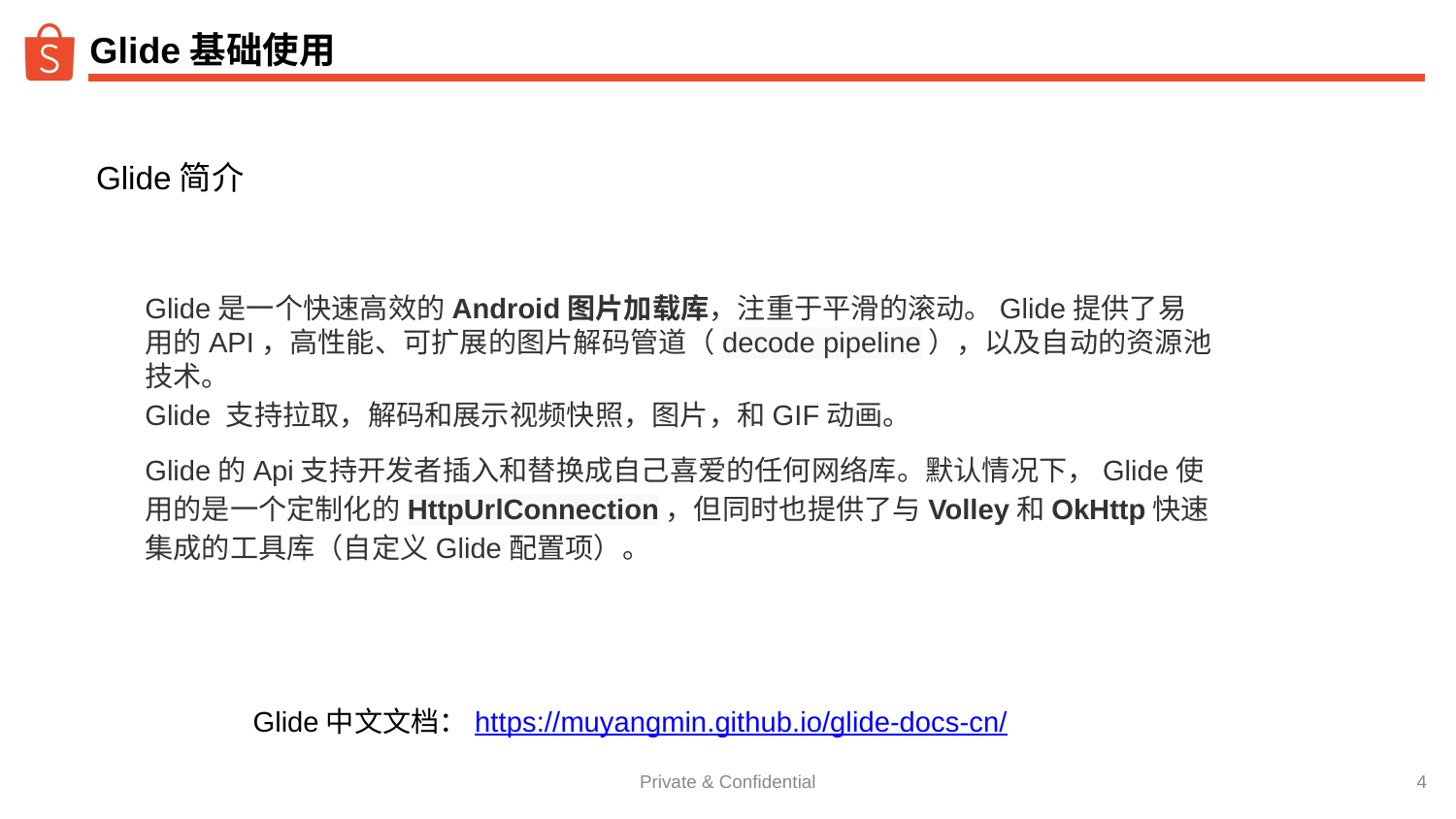

# Glide基础使用
Glide简介
Glide是一个快速高效的Android图片加载库，注重于平滑的滚动。Glide提供了易用的API，高性能、可扩展的图片解码管道（decode pipeline），以及自动的资源池技术。
Glide 支持拉取，解码和展示视频快照，图片，和GIF动画。
Glide的Api支持开发者插入和替换成自己喜爱的任何网络库。默认情况下，Glide使用的是一个定制化的HttpUrlConnection，但同时也提供了与Volley和OkHttp快速集成的工具库（自定义Glide配置项）。
Glide中文文档：https://muyangmin.github.io/glide-docs-cn/
4